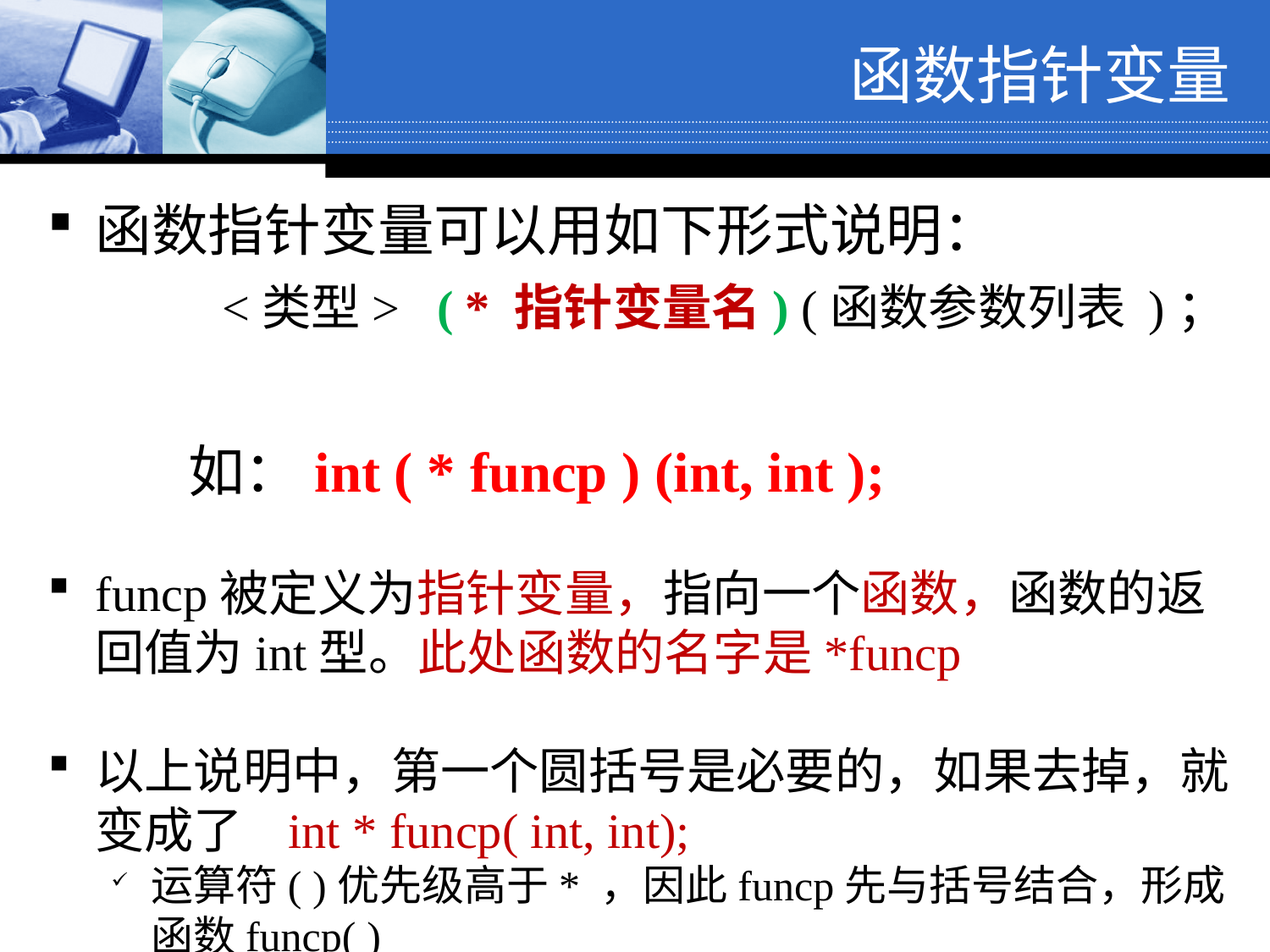

# 函数指针变量
函数指针变量可以用如下形式说明：
      	<类型>   ( * 指针变量名) (函数参数列表 )；

          如：int ( * funcp ) (int, int );

funcp被定义为指针变量，指向一个函数，函数的返回值为int型。此处函数的名字是*funcp

以上说明中，第一个圆括号是必要的，如果去掉，就变成了   int * funcp( int, int);
运算符( )优先级高于* ，因此funcp先与括号结合，形成函数funcp( )
funcp函数的返回值是一个指针变量，指向int型